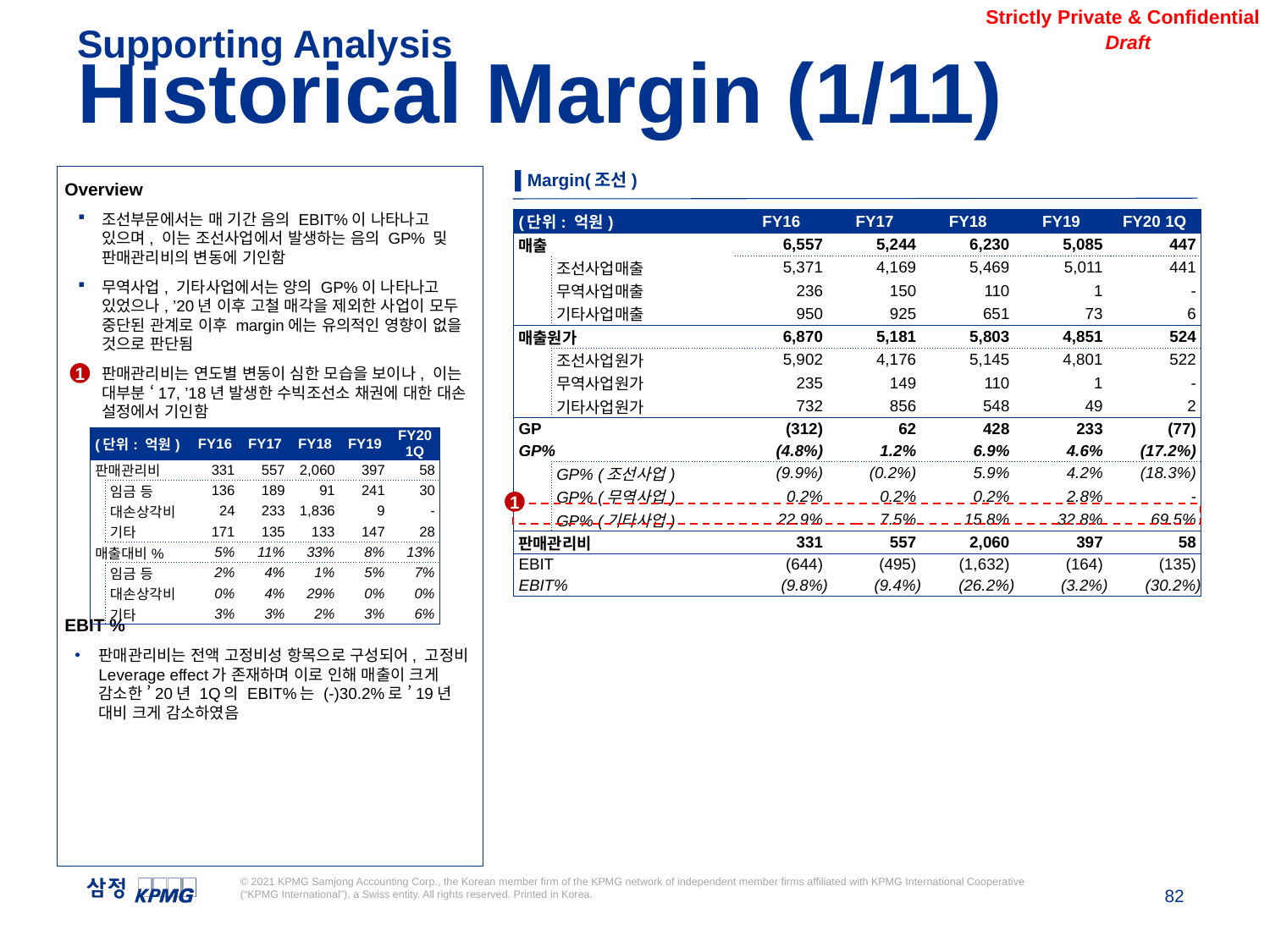

Supporting Analysis
Historical Margin (1/11)
▌Margin(조선)

Overview
조선부문에서는 매 기간 음의 EBIT%이 나타나고 있으며, 이는 조선사업에서 발생하는 음의 GP% 및 판매관리비의 변동에 기인함
무역사업, 기타사업에서는 양의 GP%이 나타나고 있었으나, ’20년 이후 고철 매각을 제외한 사업이 모두 중단된 관계로 이후 margin에는 유의적인 영향이 없을 것으로 판단됨
판매관리비는 연도별 변동이 심한 모습을 보이나, 이는 대부분 ‘17, ’18년 발생한 수빅조선소 채권에 대한 대손 설정에서 기인함

EBIT %
판매관리비는 전액 고정비성 항목으로 구성되어, 고정비 Leverage effect가 존재하며 이로 인해 매출이 크게 감소한 ’20년 1Q의 EBIT%는 (-)30.2%로 ’19년 대비 크게 감소하였음

| (단위: 억원) |  | FY16 | FY17 | FY18 | FY19 | FY20 1Q |
| --- | --- | --- | --- | --- | --- | --- |
| 매출 |  | 6,557 | 5,244 | 6,230 | 5,085 | 447 |
|  | 조선사업매출 | 5,371 | 4,169 | 5,469 | 5,011 | 441 |
|  | 무역사업매출 | 236 | 150 | 110 | 1 | - |
|  | 기타사업매출 | 950 | 925 | 651 | 73 | 6 |
| 매출원가 |  | 6,870 | 5,181 | 5,803 | 4,851 | 524 |
|  | 조선사업원가 | 5,902 | 4,176 | 5,145 | 4,801 | 522 |
|  | 무역사업원가 | 235 | 149 | 110 | 1 | - |
|  | 기타사업원가 | 732 | 856 | 548 | 49 | 2 |
| GP |  | (312) | 62 | 428 | 233 | (77) |
| GP% |  | (4.8%) | 1.2% | 6.9% | 4.6% | (17.2%) |
|  | GP% (조선사업) | (9.9%) | (0.2%) | 5.9% | 4.2% | (18.3%) |
|  | GP% (무역사업) | 0.2% | 0.2% | 0.2% | 2.8% | - |
|  | GP% (기타사업) | 22.9% | 7.5% | 15.8% | 32.8% | 69.5% |
| 판매관리비 |  | 331 | 557 | 2,060 | 397 | 58 |
| EBIT |  | (644) | (495) | (1,632) | (164) | (135) |
| EBIT% |  | (9.8%) | (9.4%) | (26.2%) | (3.2%) | (30.2%) |
1
| (단위: 억원) |  | FY16 | FY17 | FY18 | FY19 | FY20 1Q |
| --- | --- | --- | --- | --- | --- | --- |
| 판매관리비 |  | 331 | 557 | 2,060 | 397 | 58 |
|  | 임금 등 | 136 | 189 | 91 | 241 | 30 |
|  | 대손상각비 | 24 | 233 | 1,836 | 9 | - |
|  | 기타 | 171 | 135 | 133 | 147 | 28 |
| 매출대비% |  | 5% | 11% | 33% | 8% | 13% |
|  | 임금 등 | 2% | 4% | 1% | 5% | 7% |
|  | 대손상각비 | 0% | 4% | 29% | 0% | 0% |
|  | 기타 | 3% | 3% | 2% | 3% | 6% |
1